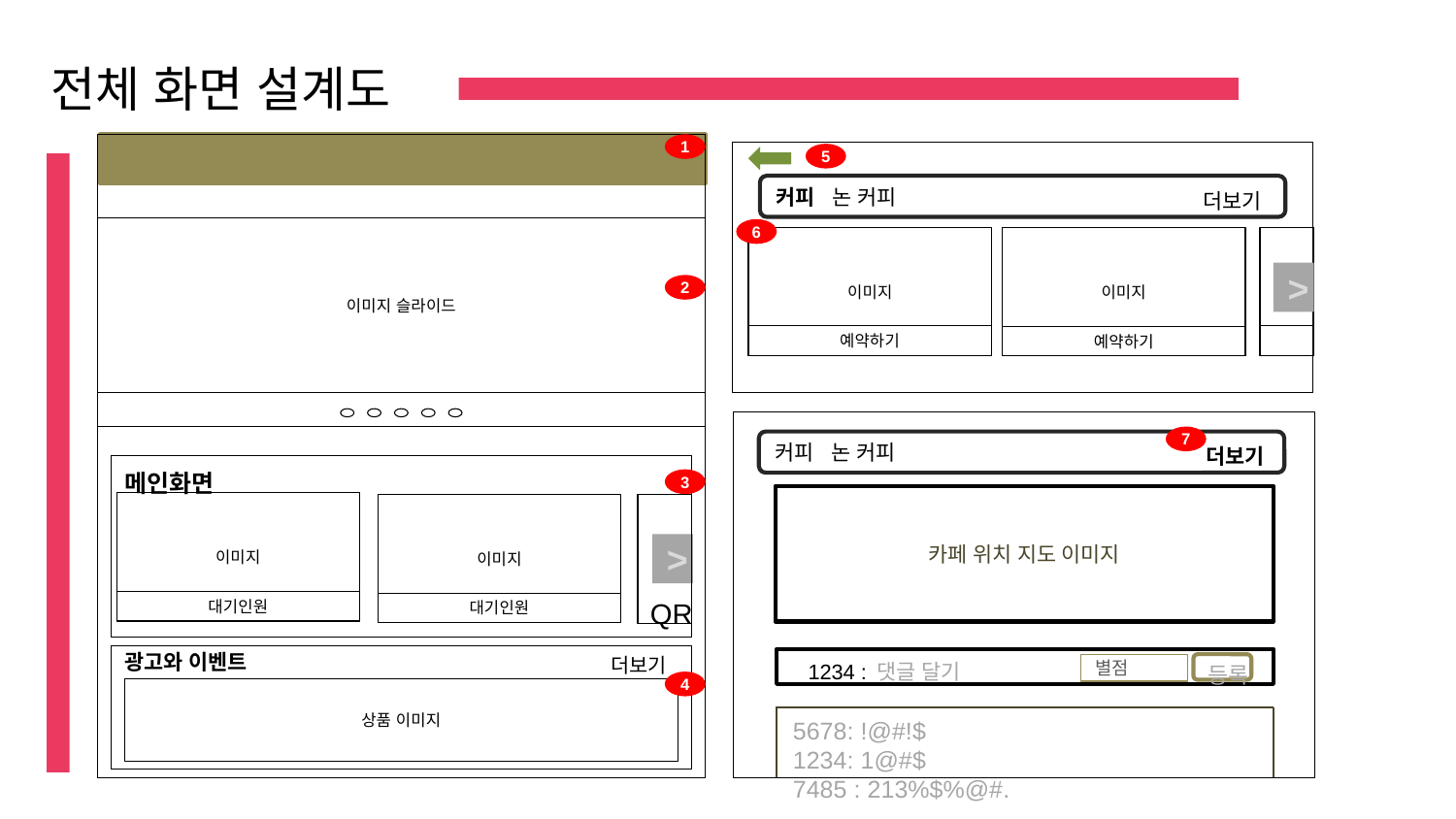

전체 화면 설계도

1

5

커피   논 커피
더보기
이미지 슬라이드
6
이미지
이미지

>
2
예약하기

예약하기

7
커피   논 커피
더보기

메인화면
3
카페 위치 지도 이미지
이미지
이미지

>
QR
대기인원
대기인원

광고와 이벤트

1234 : 댓글 달기
더보기

별점
 등록
4
상품 이미지
5678: !@#!$
1234: 1@#$
7485 : 213%$%@#.